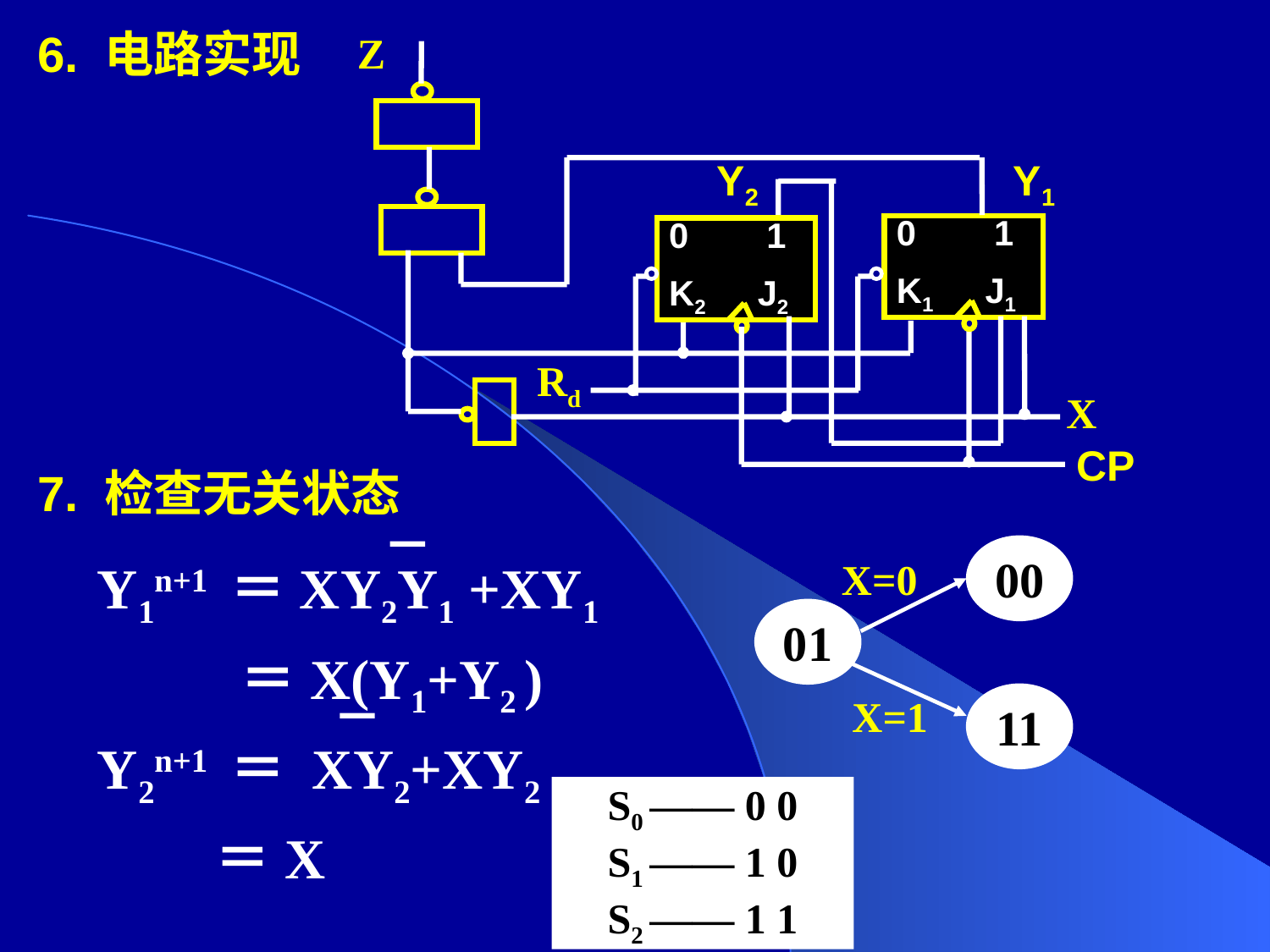

6. 电路实现
Z

Y2
Y1

 0        1
 K1         J1

 0        1
 K2         J2

Rd

X

CP

7. 检查无关状态

Y1n+1 ＝XY2Y1 +XY1
          ＝X(Y1+Y2 )
Y2n+1 ＝ XY2+XY2
              ＝X

00
X=0

01

X=1
11
S0 —— 0 0
S1 —— 1 0
S2 —— 1 1